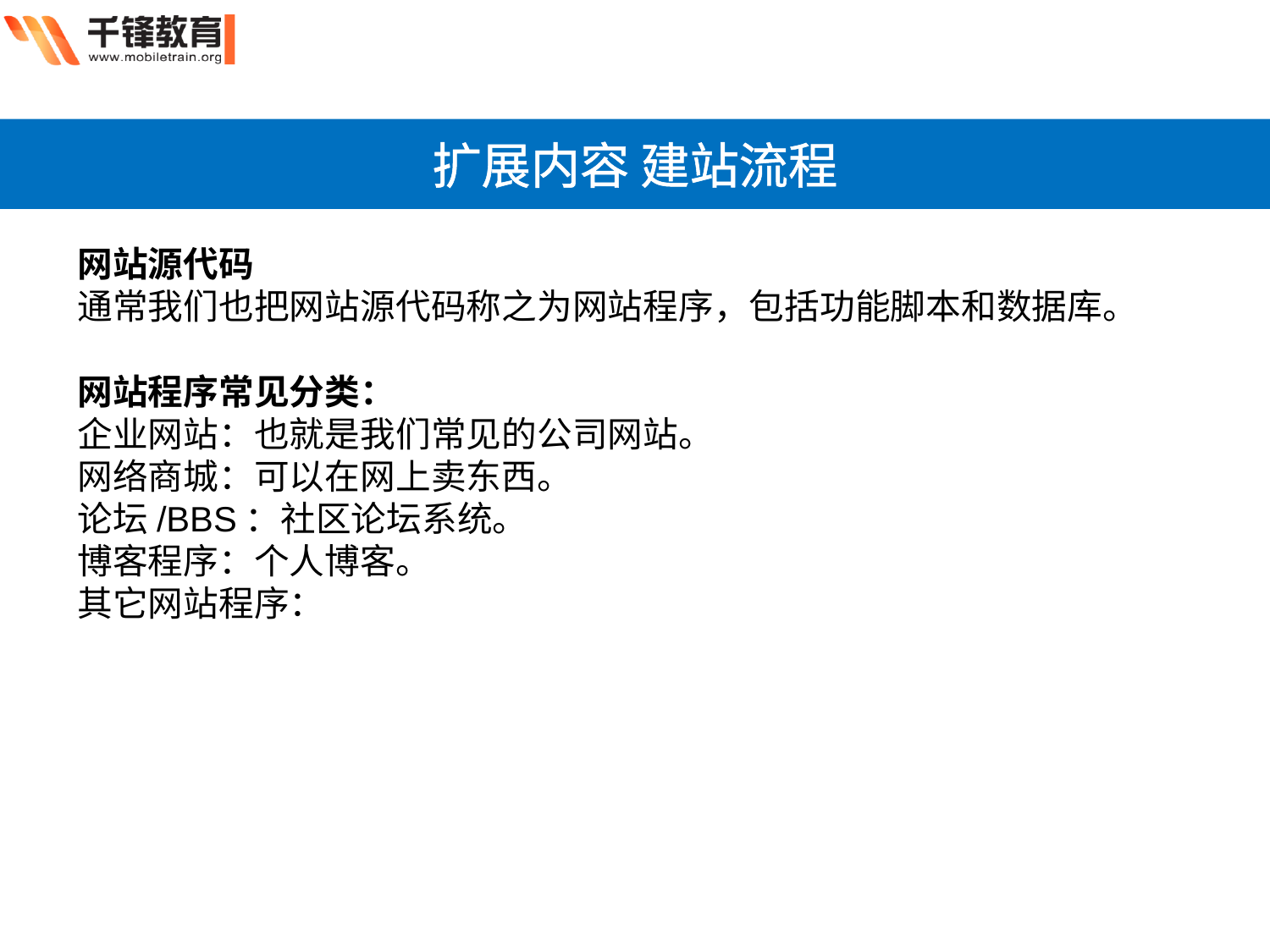

扩展内容 建站流程
网站源代码
通常我们也把网站源代码称之为网站程序，包括功能脚本和数据库。

网站程序常见分类：
企业网站：也就是我们常见的公司网站。
网络商城：可以在网上卖东西。
论坛/BBS：社区论坛系统。
博客程序：个人博客。
其它网站程序：